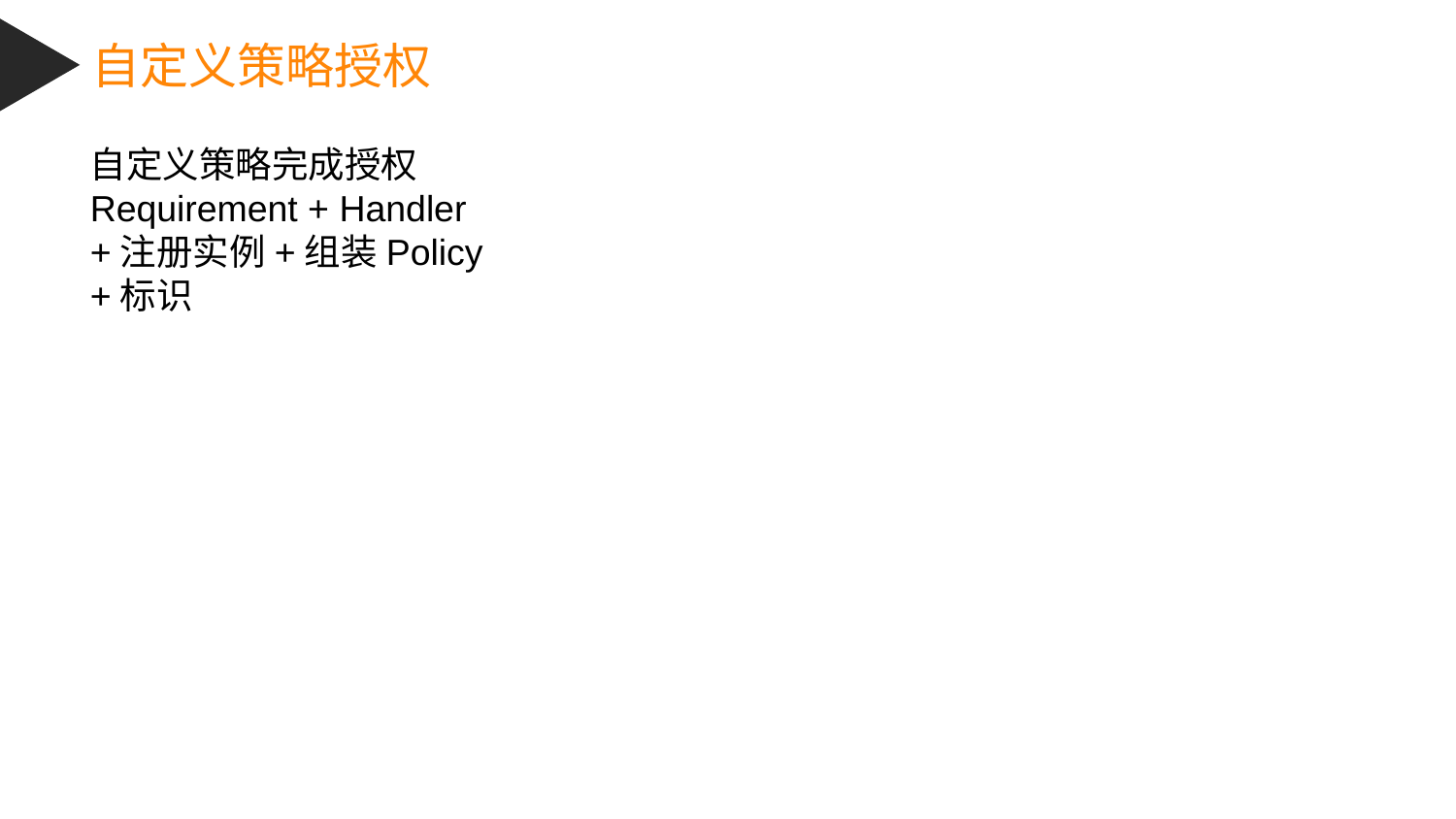

自定义策略授权
自定义策略完成授权
Requirement + Handler
+注册实例+组装Policy
+标识